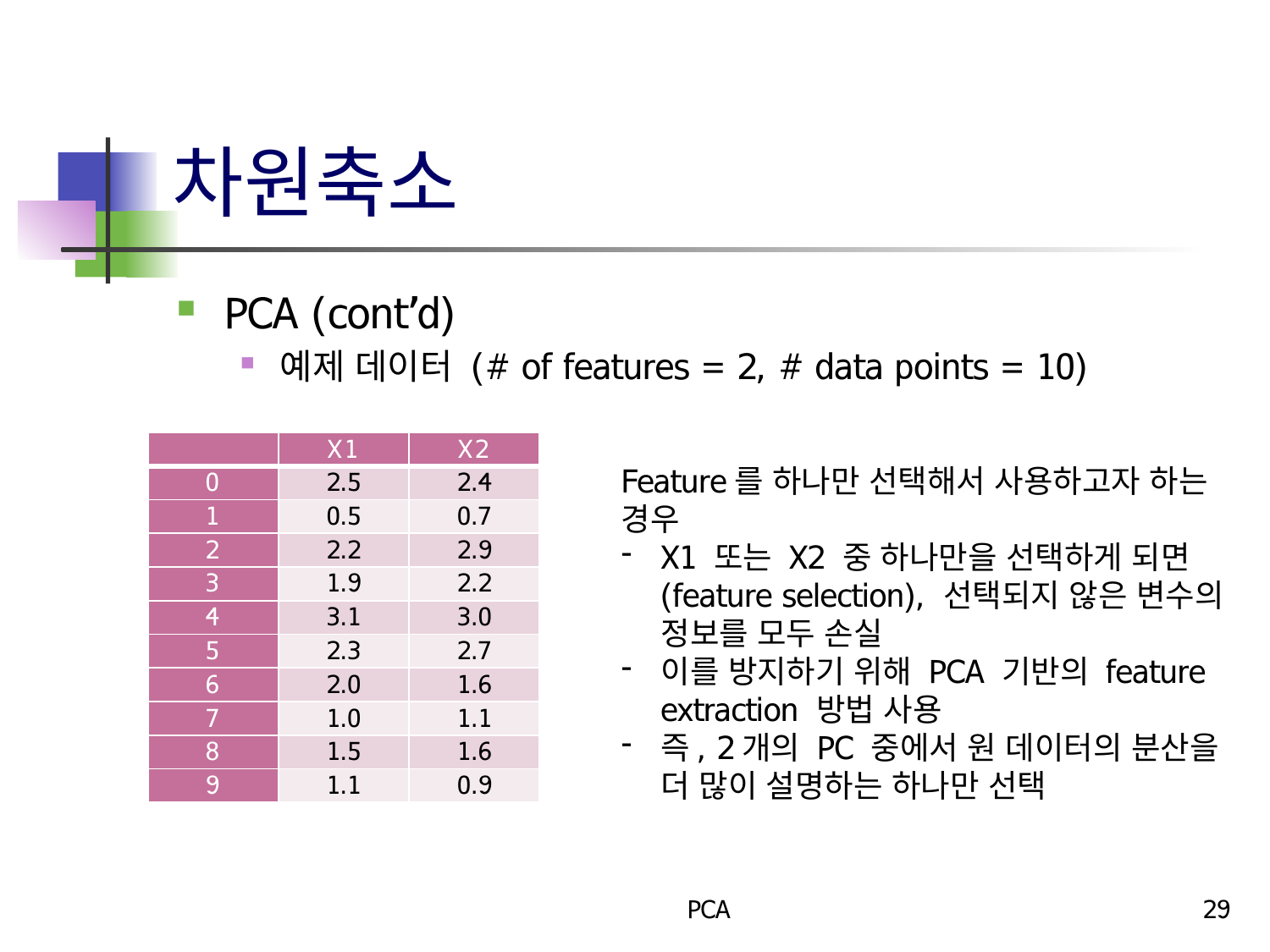

# 차원축소
PCA (cont’d)
예제 데이터 (# of features = 2, # data points = 10)

|  | X1 | X2 |
| --- | --- | --- |
| 0 | 2.5 | 2.4 |
| 1 | 0.5 | 0.7 |
| 2 | 2.2 | 2.9 |
| 3 | 1.9 | 2.2 |
| 4 | 3.1 | 3.0 |
| 5 | 2.3 | 2.7 |
| 6 | 2.0 | 1.6 |
| 7 | 1.0 | 1.1 |
| 8 | 1.5 | 1.6 |
| 9 | 1.1 | 0.9 |
Feature를 하나만 선택해서 사용하고자 하는 경우
X1 또는 X2 중 하나만을 선택하게 되면 (feature selection), 선택되지 않은 변수의 정보를 모두 손실
이를 방지하기 위해 PCA 기반의 feature extraction 방법 사용
즉, 2개의 PC 중에서 원 데이터의 분산을 더 많이 설명하는 하나만 선택
PCA
29